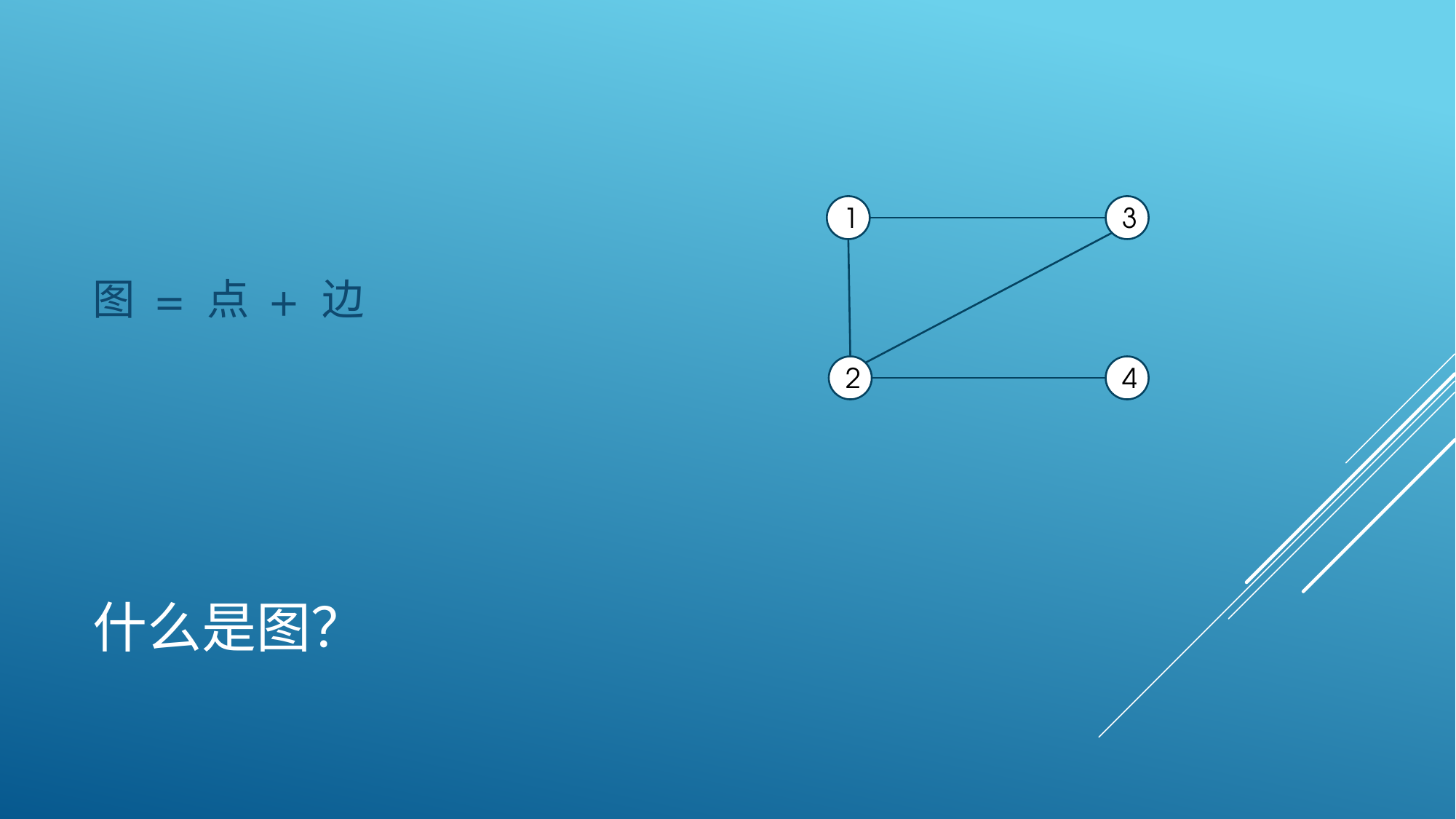

图 = 点 + 边
1
3
2
4
# 什么是图？